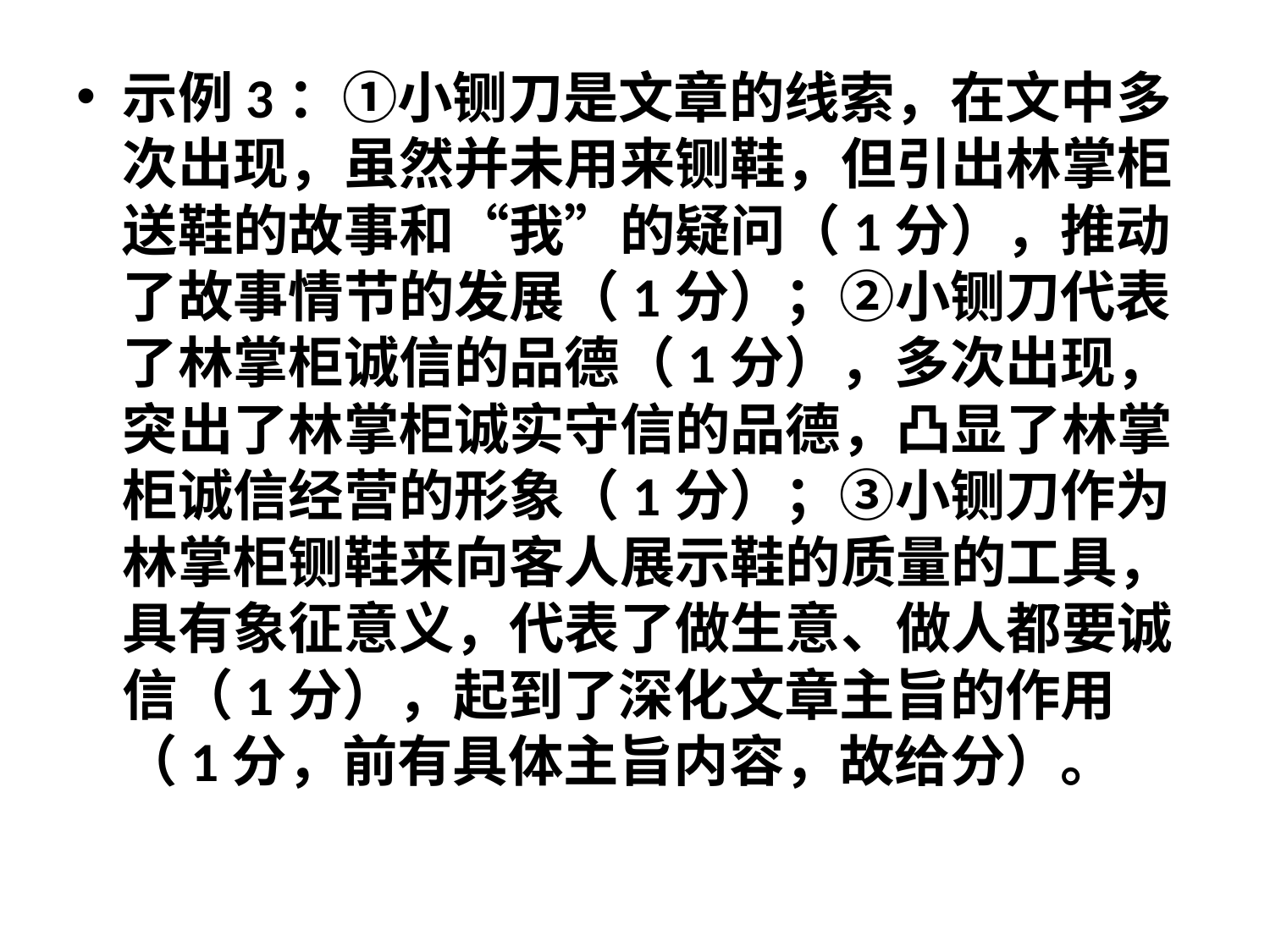

示例3：①小铡刀是文章的线索，在文中多次出现，虽然并未用来铡鞋，但引出林掌柜送鞋的故事和“我”的疑问（1分），推动了故事情节的发展（1分）；②小铡刀代表了林掌柜诚信的品德（1分），多次出现，突出了林掌柜诚实守信的品德，凸显了林掌柜诚信经营的形象（1分）；③小铡刀作为林掌柜铡鞋来向客人展示鞋的质量的工具，具有象征意义，代表了做生意、做人都要诚信（1分），起到了深化文章主旨的作用（1分，前有具体主旨内容，故给分）。